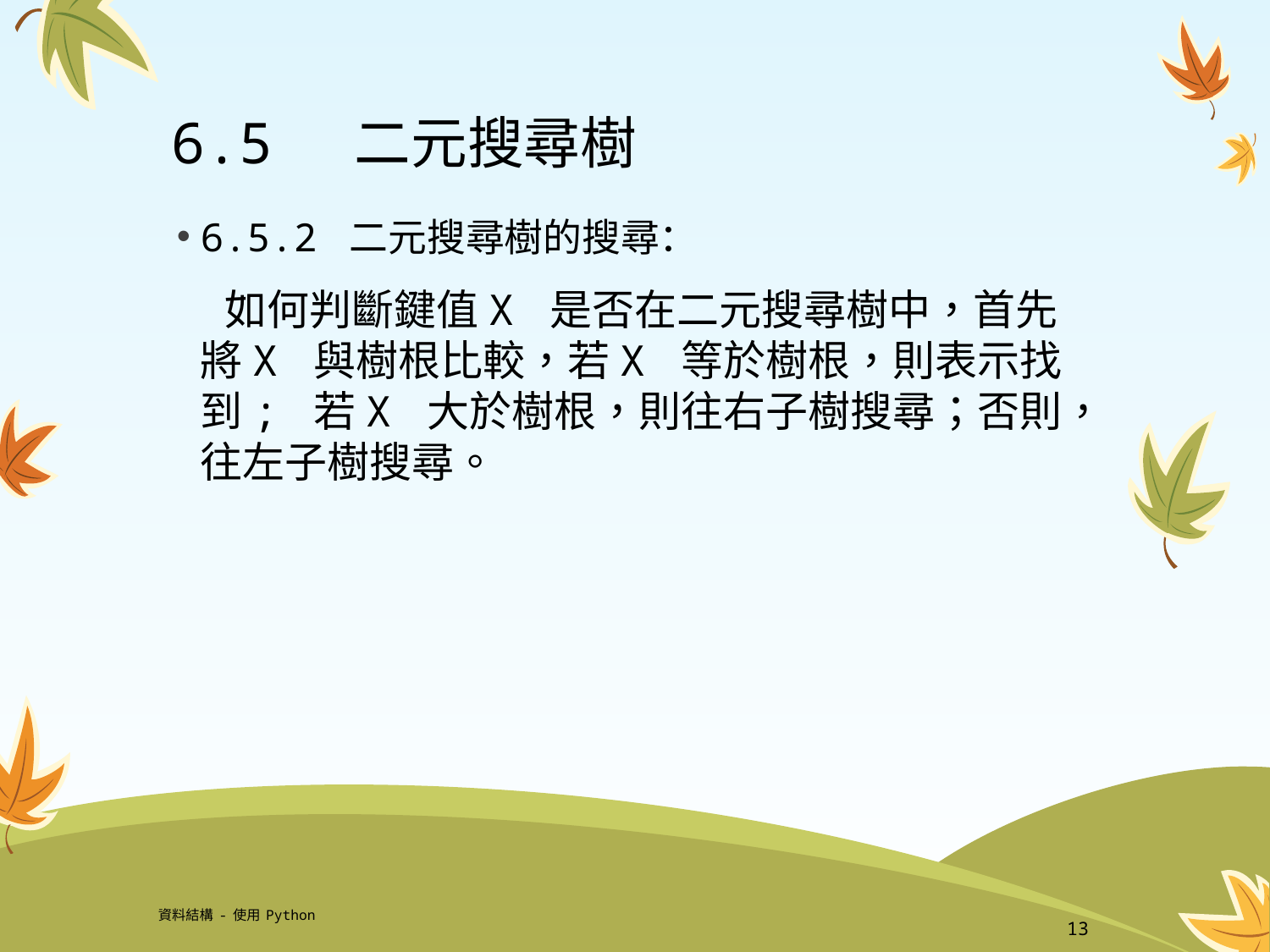

# 6.5  二元搜尋樹
6.5.2 二元搜尋樹的搜尋：
    如何判斷鍵值X 是否在二元搜尋樹中，首先將X 與樹根比較，若X 等於樹根，則表示找到; 若X 大於樹根，則往右子樹搜尋；否則，往左子樹搜尋。
資料結構-使用Python
13